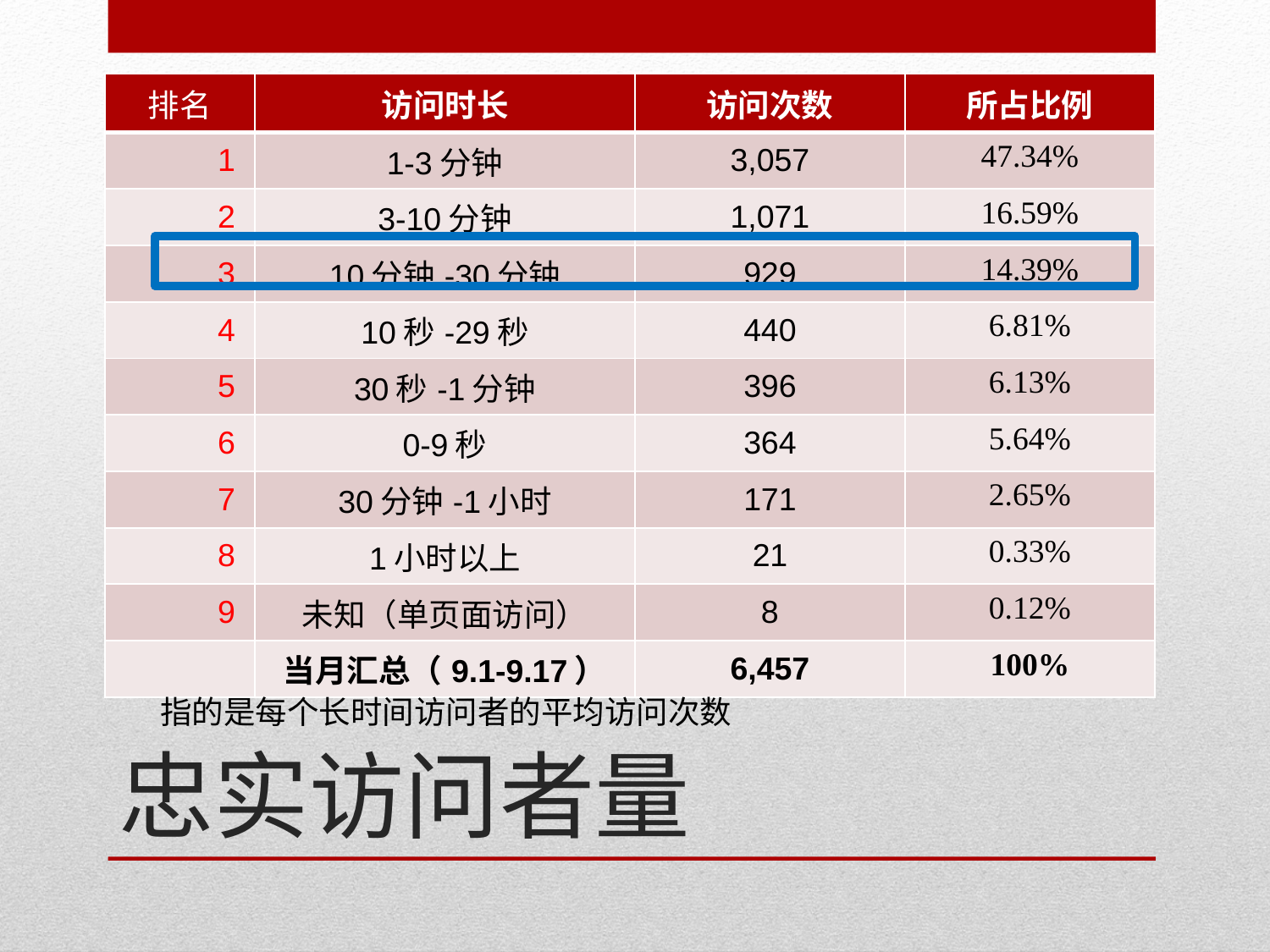

| 排名 | 访问时长 | 访问次数 | 所占比例 |
| --- | --- | --- | --- |
| 1 | 1-3分钟 | 3,057 | 47.34% |
| 2 | 3-10分钟 | 1,071 | 16.59% |
| 3 | 10分钟-30分钟 | 929 | 14.39% |
| 4 | 10秒-29秒 | 440 | 6.81% |
| 5 | 30秒-1分钟 | 396 | 6.13% |
| 6 | 0-9秒 | 364 | 5.64% |
| 7 | 30分钟-1小时 | 171 | 2.65% |
| 8 | 1小时以上 | 21 | 0.33% |
| 9 | 未知（单页面访问） | 8 | 0.12% |
|  | 当月汇总（9.1-9.17） | 6,457 | 100% |

# 忠实访问者量
指的是每个长时间访问者的平均访问次数